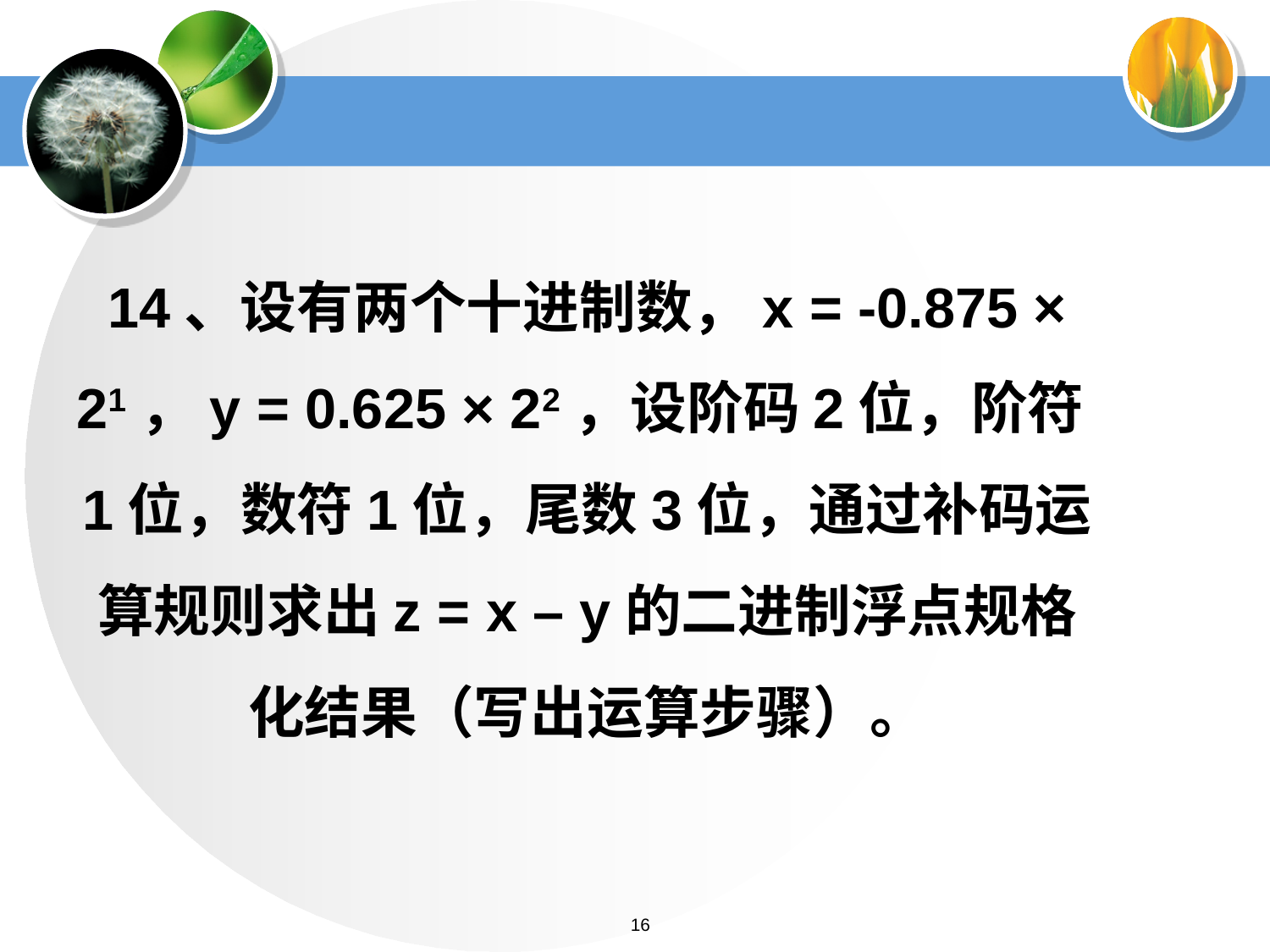

# 14、设有两个十进制数，x = -0.875 × 21，y = 0.625 × 22，设阶码2位，阶符1位，数符1位，尾数3位，通过补码运算规则求出z = x – y的二进制浮点规格化结果（写出运算步骤）。
16